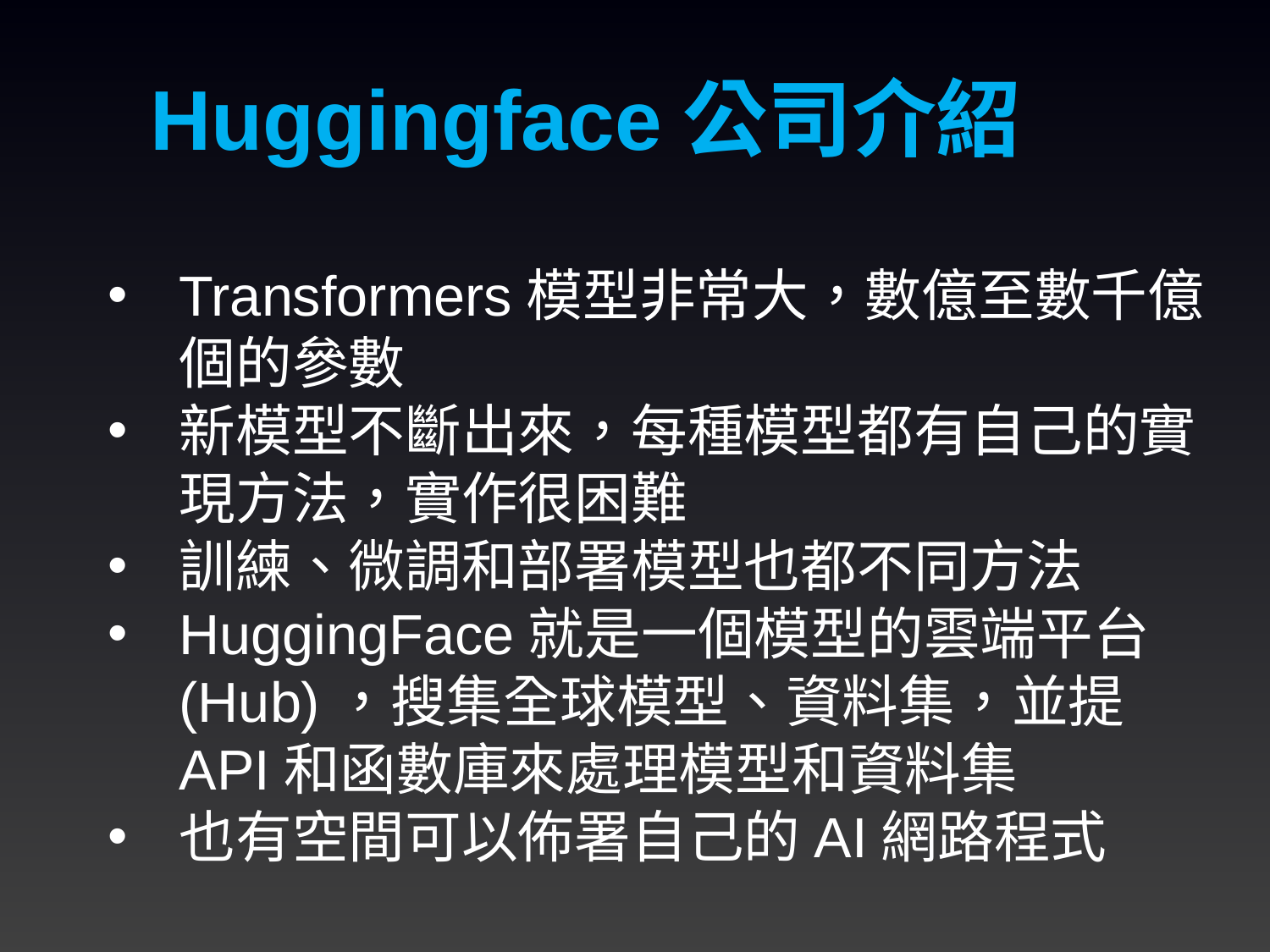

Huggingface公司介紹
Transformers模型非常大，數億至數千億個的參數
新模型不斷出來，每種模型都有自己的實現方法，實作很困難
訓練、微調和部署模型也都不同方法
HuggingFace就是一個模型的雲端平台(Hub)，搜集全球模型、資料集，並提API和函數庫來處理模型和資料集
也有空間可以佈署自己的AI網路程式